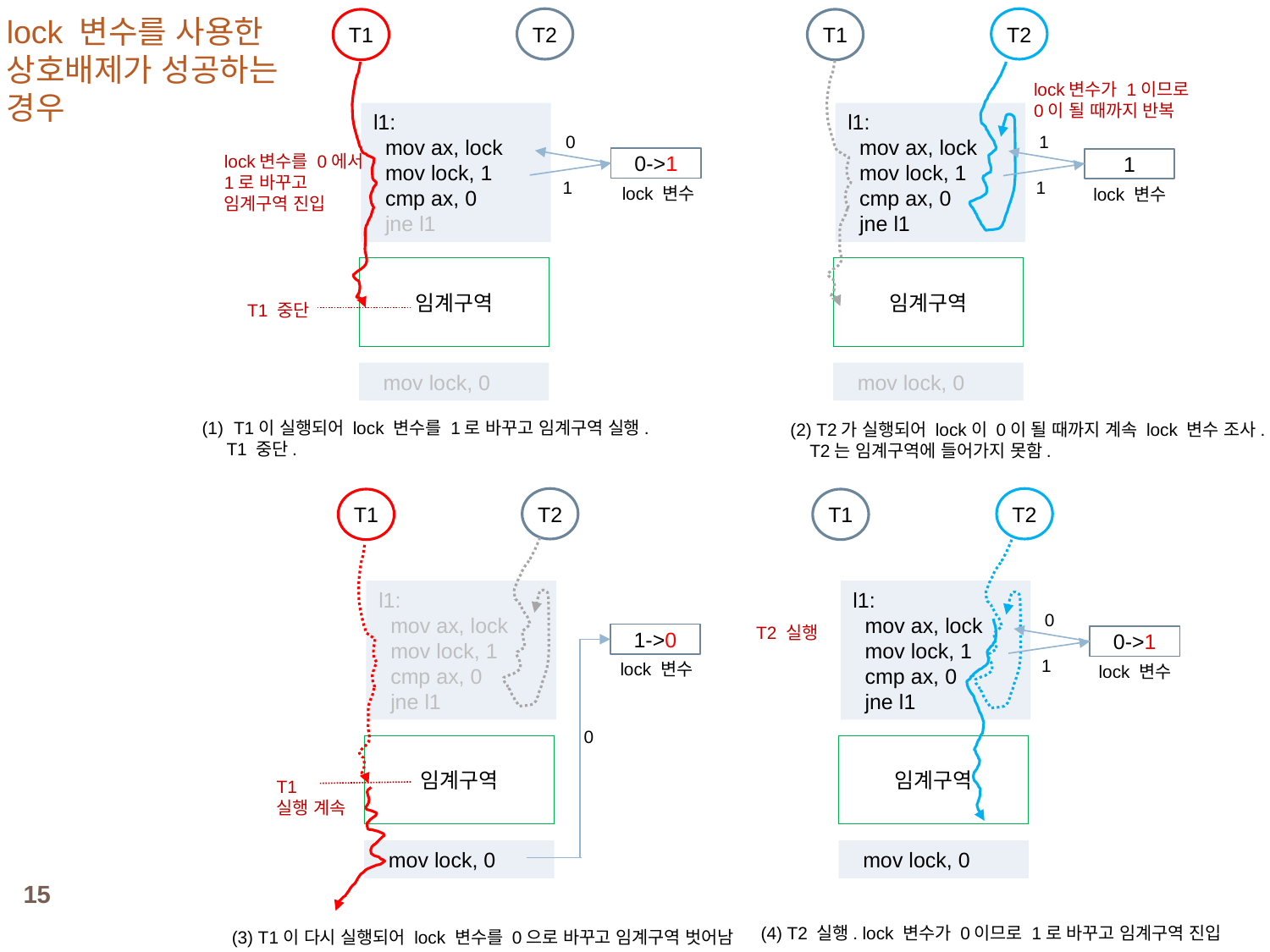

lock 변수를 사용한
상호배제가 성공하는 경우
T2
T2
T1
T1

lock변수가 1이므로
0이 될 때까지 반복
l1:
  mov ax, lock
  mov lock, 1
  cmp ax, 0
  jne l1
l1:
  mov ax, lock
  mov lock, 1
  cmp ax, 0
  jne l1
0
1
lock변수를 0에서
1로 바꾸고
임계구역 진입
0->1
1
1
1
lock 변수
lock 변수

임계구역

임계구역

T1 중단
  mov lock, 0
  mov lock, 0
T1이 실행되어 lock 변수를 1로 바꾸고 임계구역 실행.
     T1 중단.
(2) T2가 실행되어 lock이 0이 될 때까지 계속 lock 변수 조사.
    T2는 임계구역에 들어가지 못함.
T2
T2
T1
T1

l1:
  mov ax, lock
  mov lock, 1
  cmp ax, 0
  jne l1
l1:
  mov ax, lock
  mov lock, 1
  cmp ax, 0
  jne l1
0
T2 실행

1->0
0->1
1
lock 변수
lock 변수
0

임계구역

임계구역

T1
실행 계속

  mov lock, 0
  mov lock, 0
15
(4) T2 실행. lock 변수가 0이므로 1로 바꾸고 임계구역 진입
(3) T1이 다시 실행되어 lock 변수를 0으로 바꾸고 임계구역 벗어남